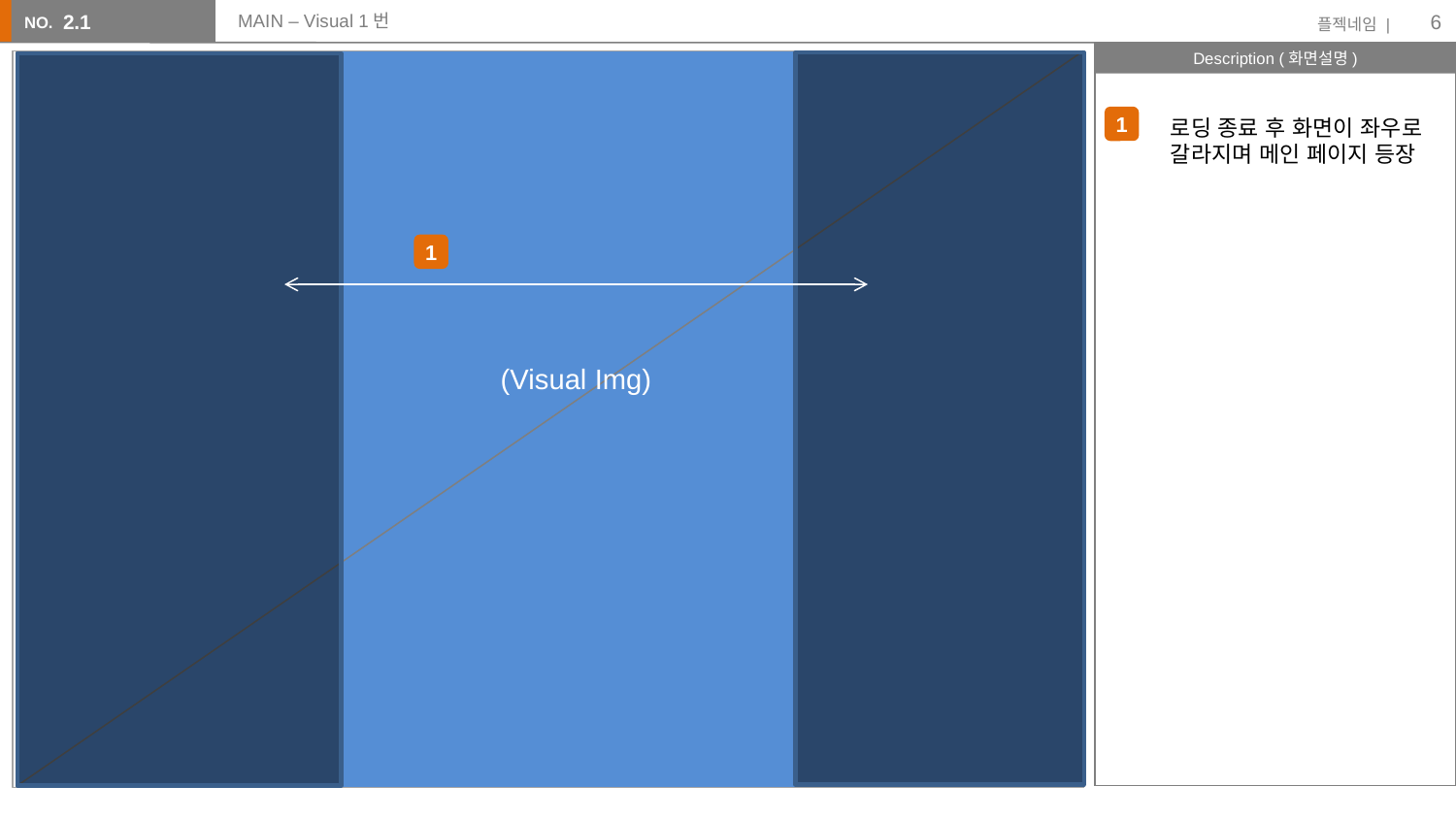

6
2.1
# MAIN – Visual 1번

1
로딩 종료 후 화면이 좌우로
갈라지며 메인 페이지 등장
1
(Visual Img)